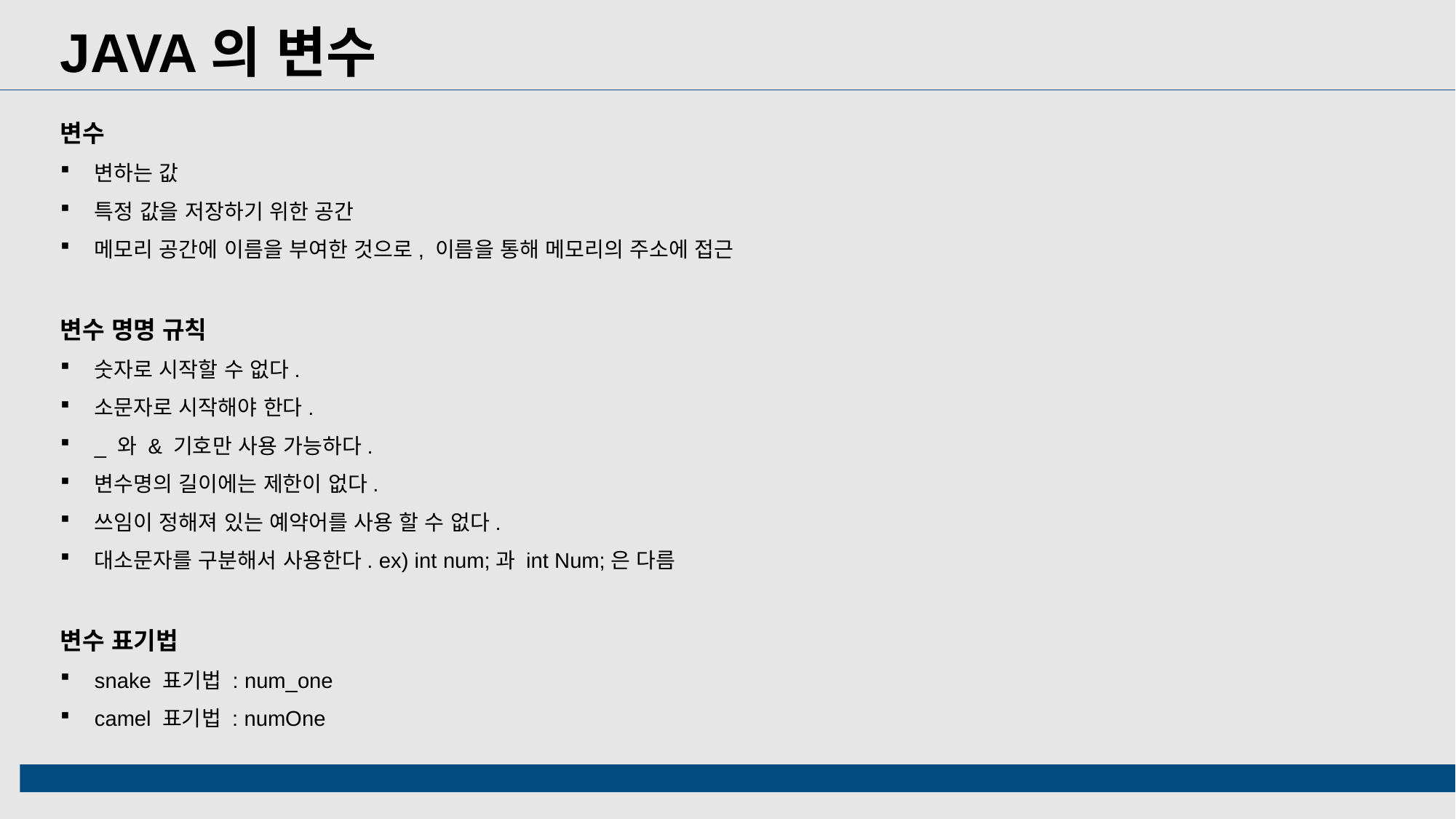

JAVA의 변수
변수
변하는 값
특정 값을 저장하기 위한 공간
메모리 공간에 이름을 부여한 것으로, 이름을 통해 메모리의 주소에 접근

변수 명명 규칙
숫자로 시작할 수 없다.
소문자로 시작해야 한다.
_ 와 & 기호만 사용 가능하다.
변수명의 길이에는 제한이 없다.
쓰임이 정해져 있는 예약어를 사용 할 수 없다.
대소문자를 구분해서 사용한다. ex) int num;과 int Num;은 다름

변수 표기법
snake 표기법 : num_one
camel 표기법 : numOne